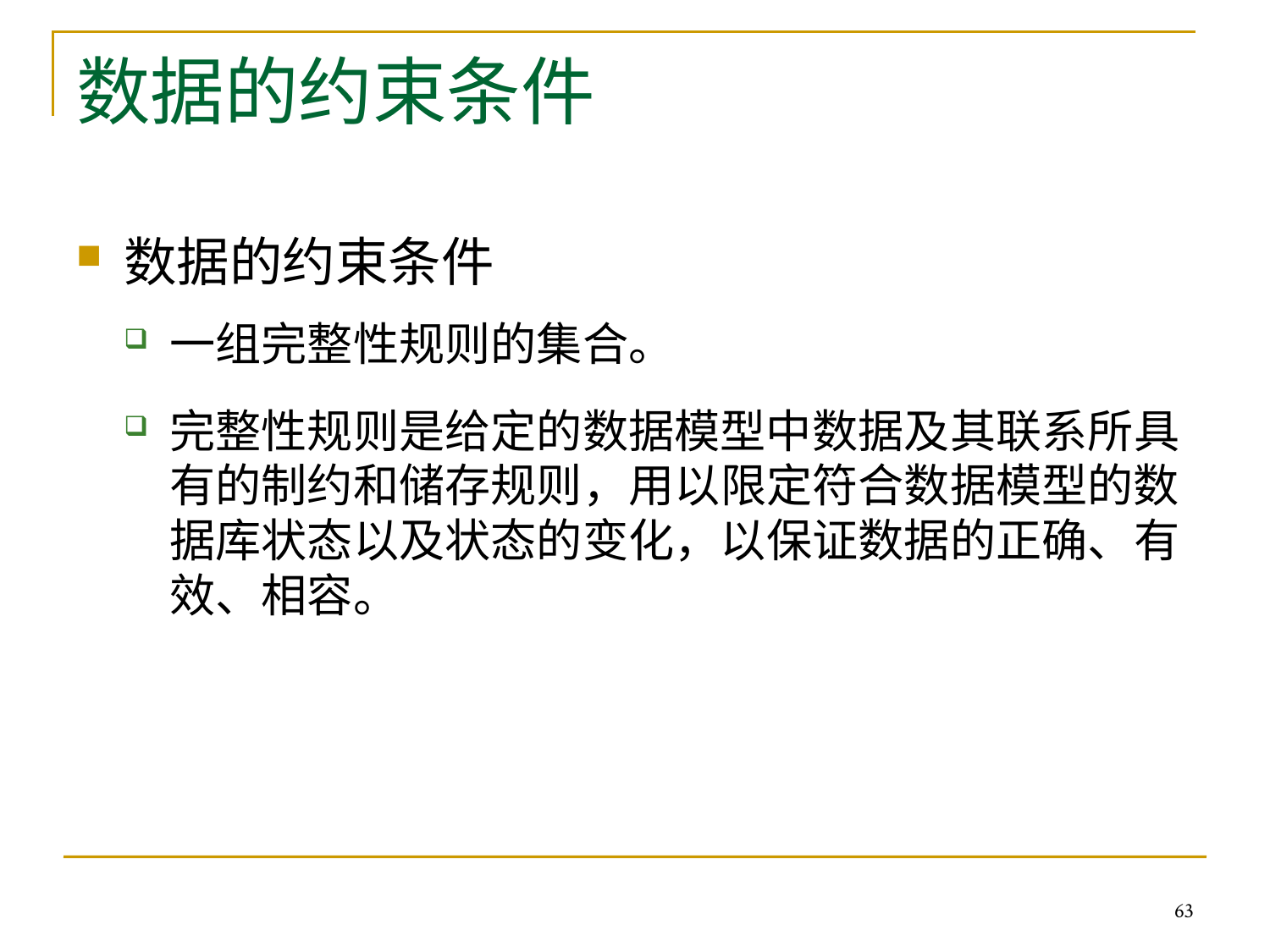

# 数据的约束条件
数据的约束条件
一组完整性规则的集合。
完整性规则是给定的数据模型中数据及其联系所具有的制约和储存规则，用以限定符合数据模型的数据库状态以及状态的变化，以保证数据的正确、有效、相容。

63